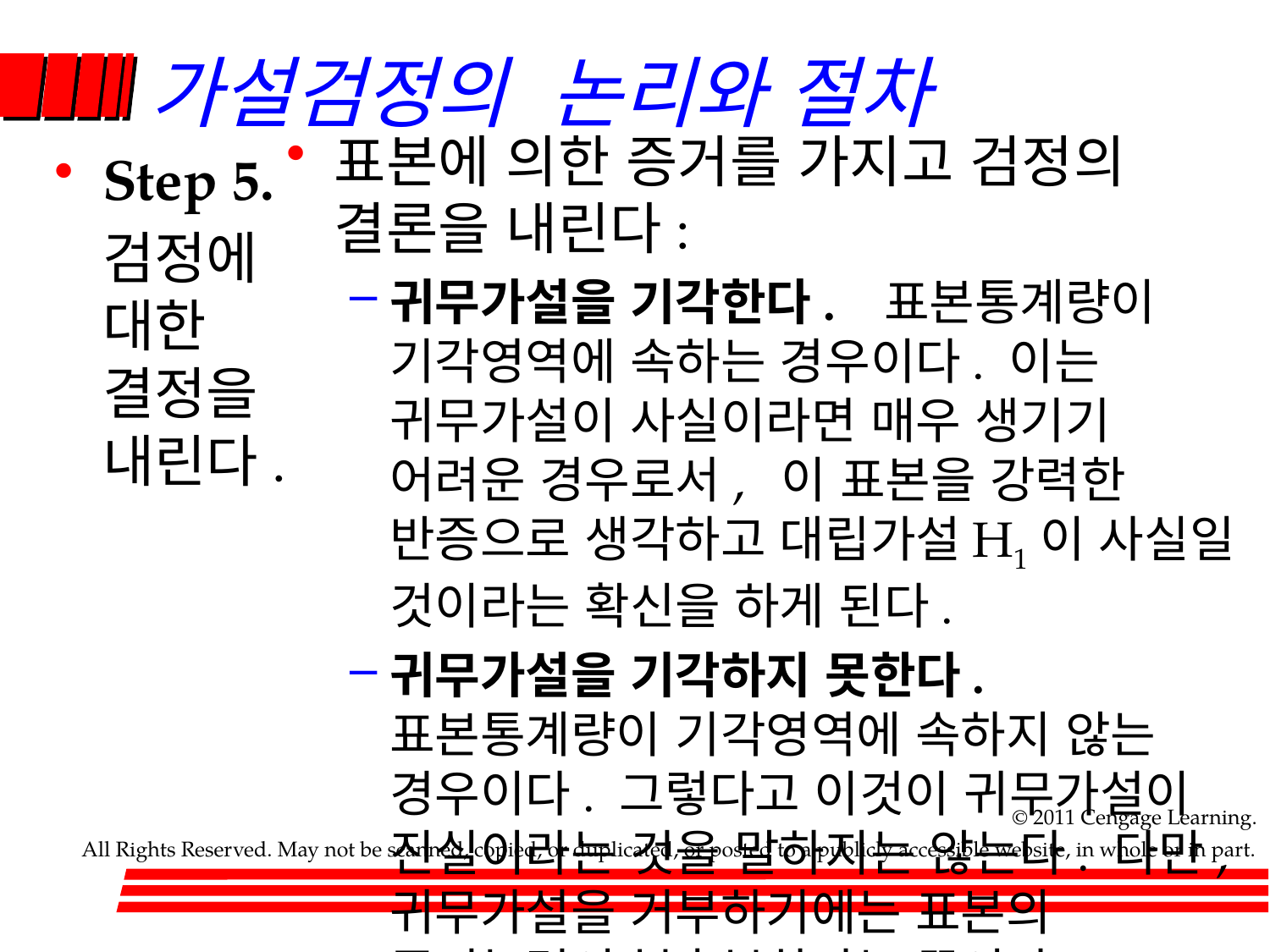

# 가설검정의  논리와 절차
표본에 의한 증거를 가지고 검정의 결론을 내린다:
귀무가설을 기각한다.   표본통계량이 기각영역에 속하는 경우이다. 이는 귀무가설이 사실이라면 매우 생기기 어려운 경우로서,  이 표본을 강력한 반증으로 생각하고 대립가설H1이 사실일 것이라는 확신을 하게 된다.
귀무가설을 기각하지 못한다.  표본통계량이 기각영역에 속하지 않는 경우이다. 그렇다고 이것이 귀무가설이 진실이라는 것을 말하지는 않는다. 다만, 귀무가설을 거부하기에는 표본의 증거능력이 불충분하다는 뜻이다.
Step 5.
	검정에 대한 결정을 내린다.
		           © 2011 Cengage Learning.
All Rights Reserved. May not be scanned, copied, or duplicated, or posted to a publicly accessible website, in whole or in part.